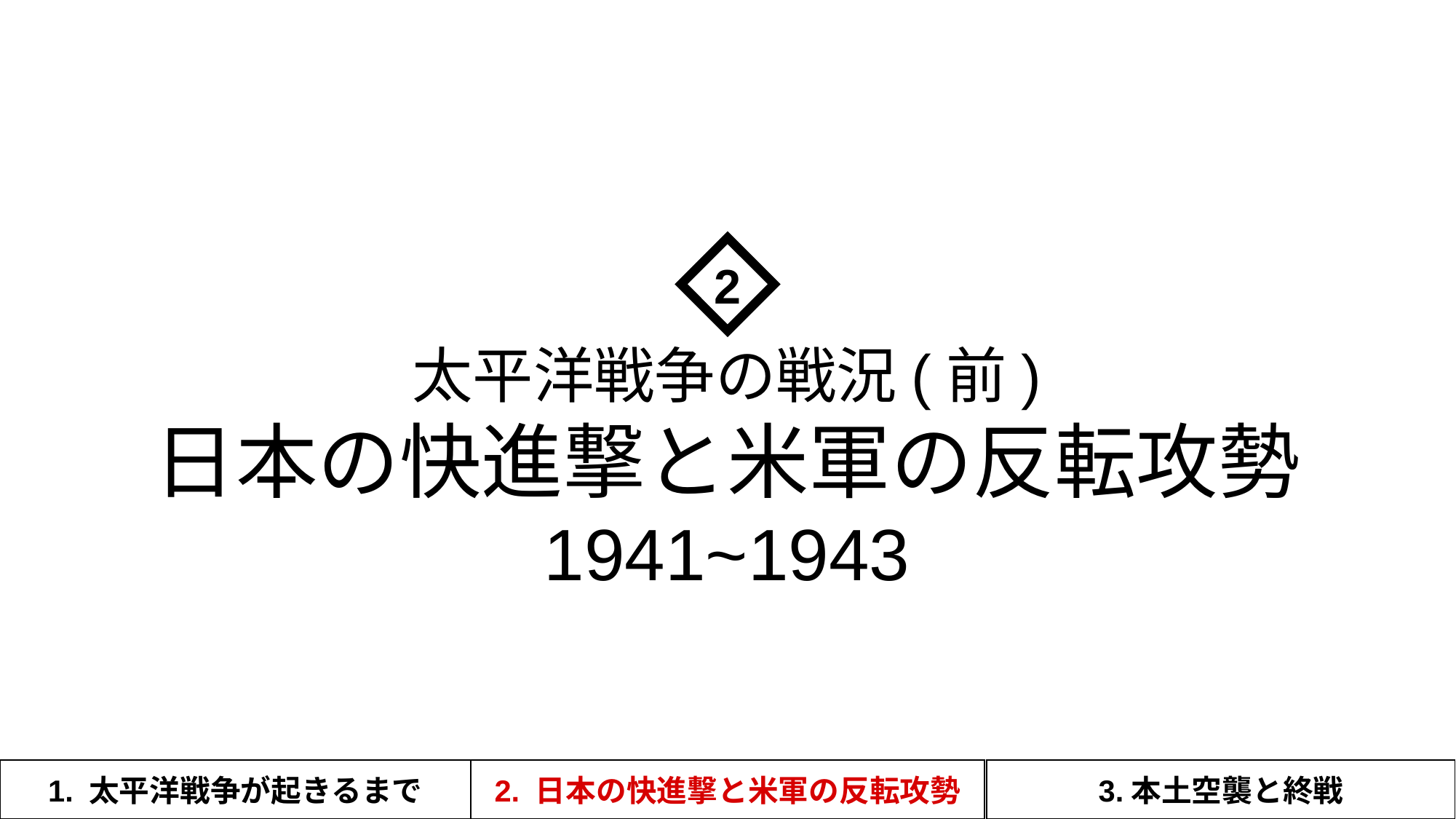

2
太平洋戦争の戦況(前)
日本の快進撃と米軍の反転攻勢
1941~1943
1. 太平洋戦争が起きるまで
2. 日本の快進撃と米軍の反転攻勢
3.本土空襲と終戦